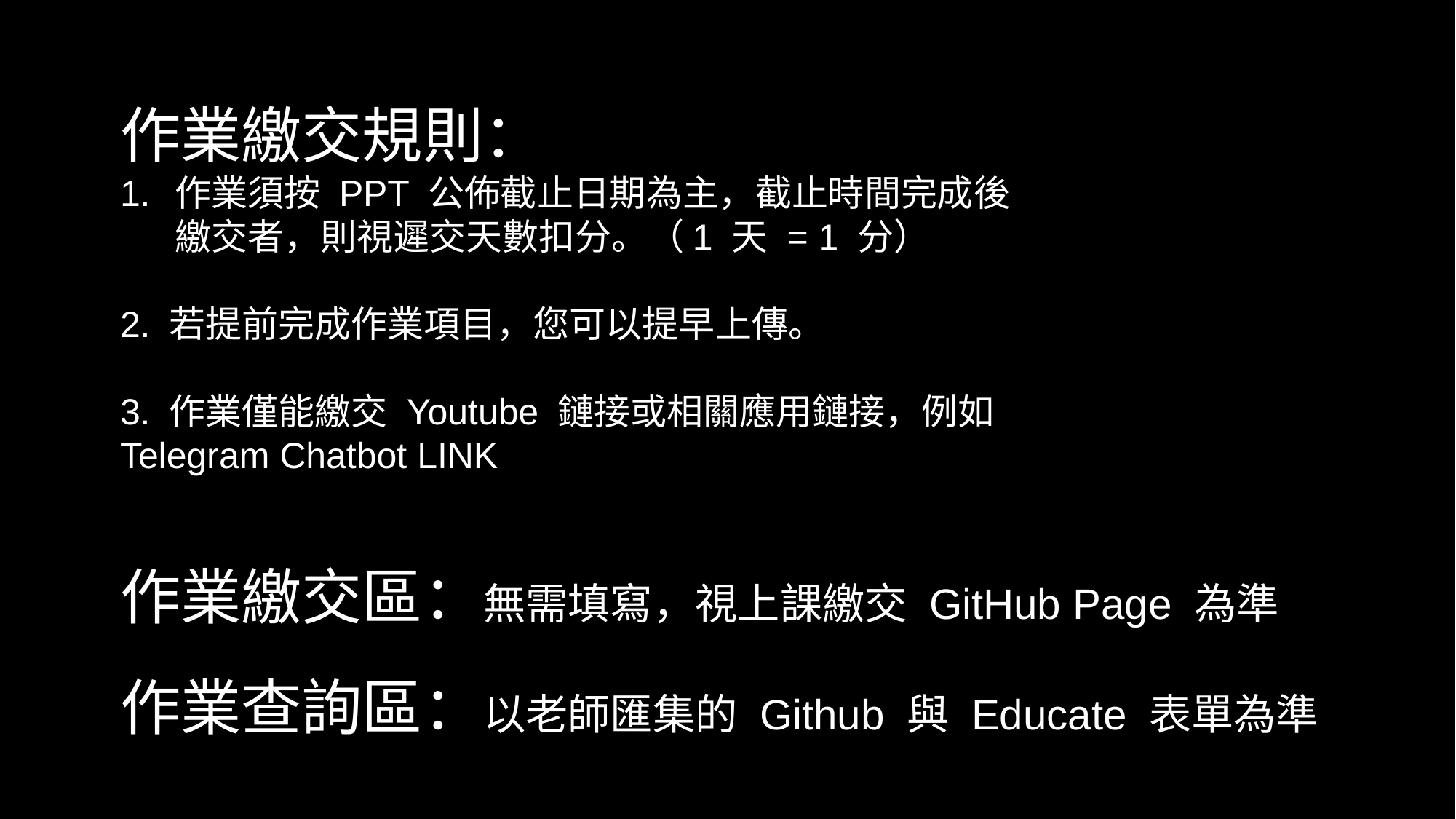

作業繳交規則：
作業須按 PPT 公佈截止日期為主，截止時間完成後繳交者，則視遲交天數扣分。（1 天 = 1 分）

2. 若提前完成作業項目，您可以提早上傳。

3. 作業僅能繳交 Youtube 鏈接或相關應用鏈接，例如 Telegram Chatbot LINK
作業繳交區：無需填寫，視上課繳交 GitHub Page 為準
作業查詢區：以老師匯集的 Github 與 Educate 表單為準